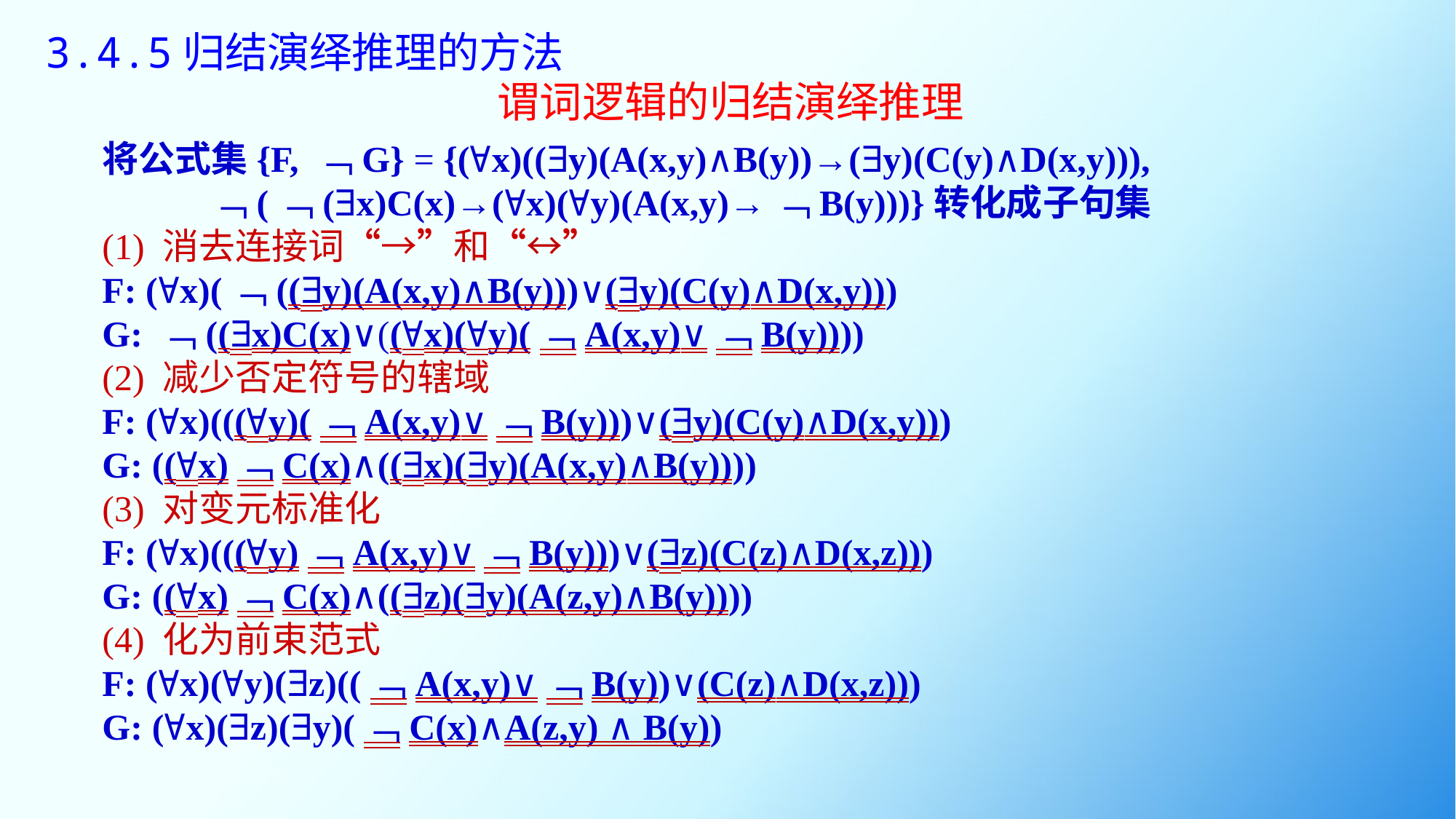

# 3.4.5归结演绎推理的方法
谓词逻辑的归结演绎推理
将公式集{F, ﹁G} = {(∀x)((∃y)(A(x,y)∧B(y))→(∃y)(C(y)∧D(x,y))),
	﹁(﹁(∃x)C(x)→(∀x)(∀y)(A(x,y)→﹁B(y)))}转化成子句集
(1) 消去连接词“→”和“↔”
F: (∀x)(﹁((∃y)(A(x,y)∧B(y)))∨(∃y)(C(y)∧D(x,y)))
G: ﹁((∃x)C(x)∨((∀x)(∀y)(﹁A(x,y)∨﹁B(y))))
(2) 减少否定符号的辖域
F: (∀x)(((∀y)(﹁A(x,y)∨﹁B(y)))∨(∃y)(C(y)∧D(x,y)))
G: ((∀x)﹁C(x)∧((∃x)(∃y)(A(x,y)∧B(y))))
(3) 对变元标准化
F: (∀x)(((∀y)﹁A(x,y)∨﹁B(y)))∨(∃z)(C(z)∧D(x,z)))
G: ((∀x)﹁C(x)∧((∃z)(∃y)(A(z,y)∧B(y))))
(4) 化为前束范式
F: (∀x)(∀y)(∃z)((﹁A(x,y)∨﹁B(y))∨(C(z)∧D(x,z)))
G: (∀x)(∃z)(∃y)(﹁C(x)∧A(z,y) ∧ B(y))